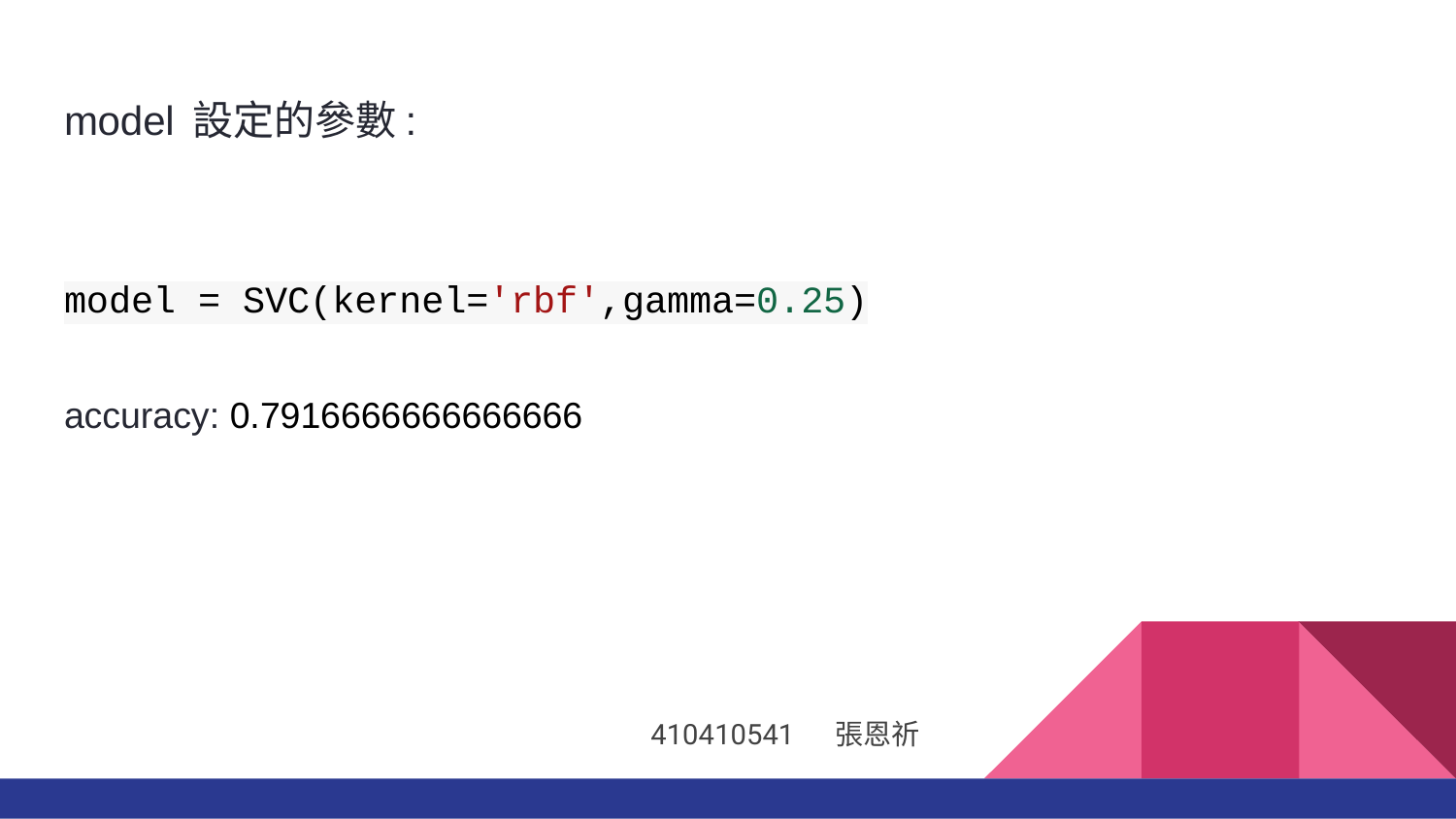

# model 設定的參數:

model = SVC(kernel='rbf',gamma=0.25)

accuracy: 0.7916666666666666

410410541     張恩祈